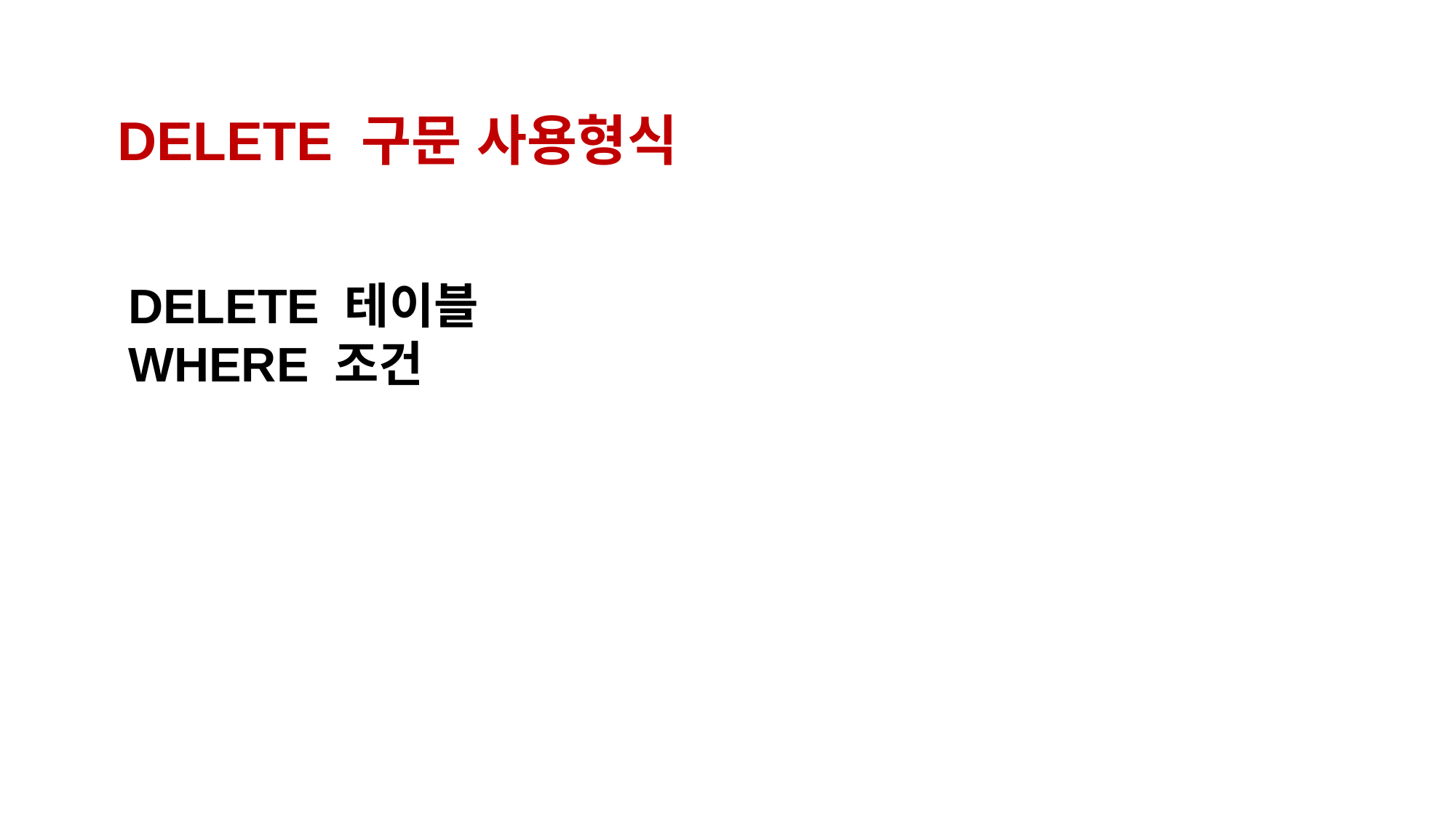

DELETE 구문 사용형식
DELETE 테이블
WHERE 조건